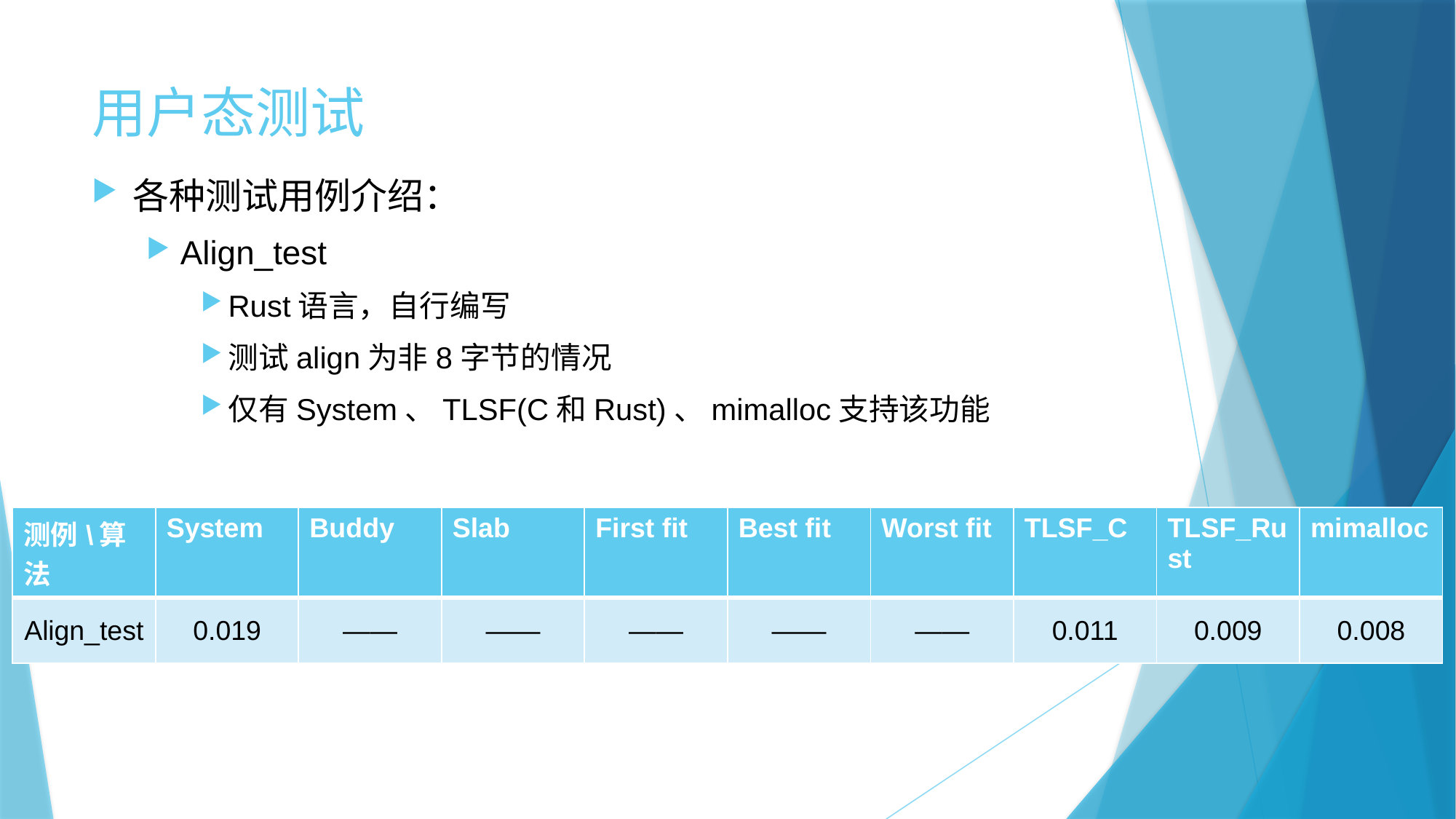

# 用户态测试
各种测试用例介绍：
Align_test
Rust语言，自行编写
测试align为非8字节的情况
仅有System、TLSF(C和Rust)、mimalloc支持该功能

| 测例\算法 | System | Buddy | Slab | First fit | Best fit | Worst fit | TLSF\_C | TLSF\_Rust | mimalloc |
| --- | --- | --- | --- | --- | --- | --- | --- | --- | --- |
| Align\_test | 0.019 | —— | —— | —— | —— | —— | 0.011 | 0.009 | 0.008 |